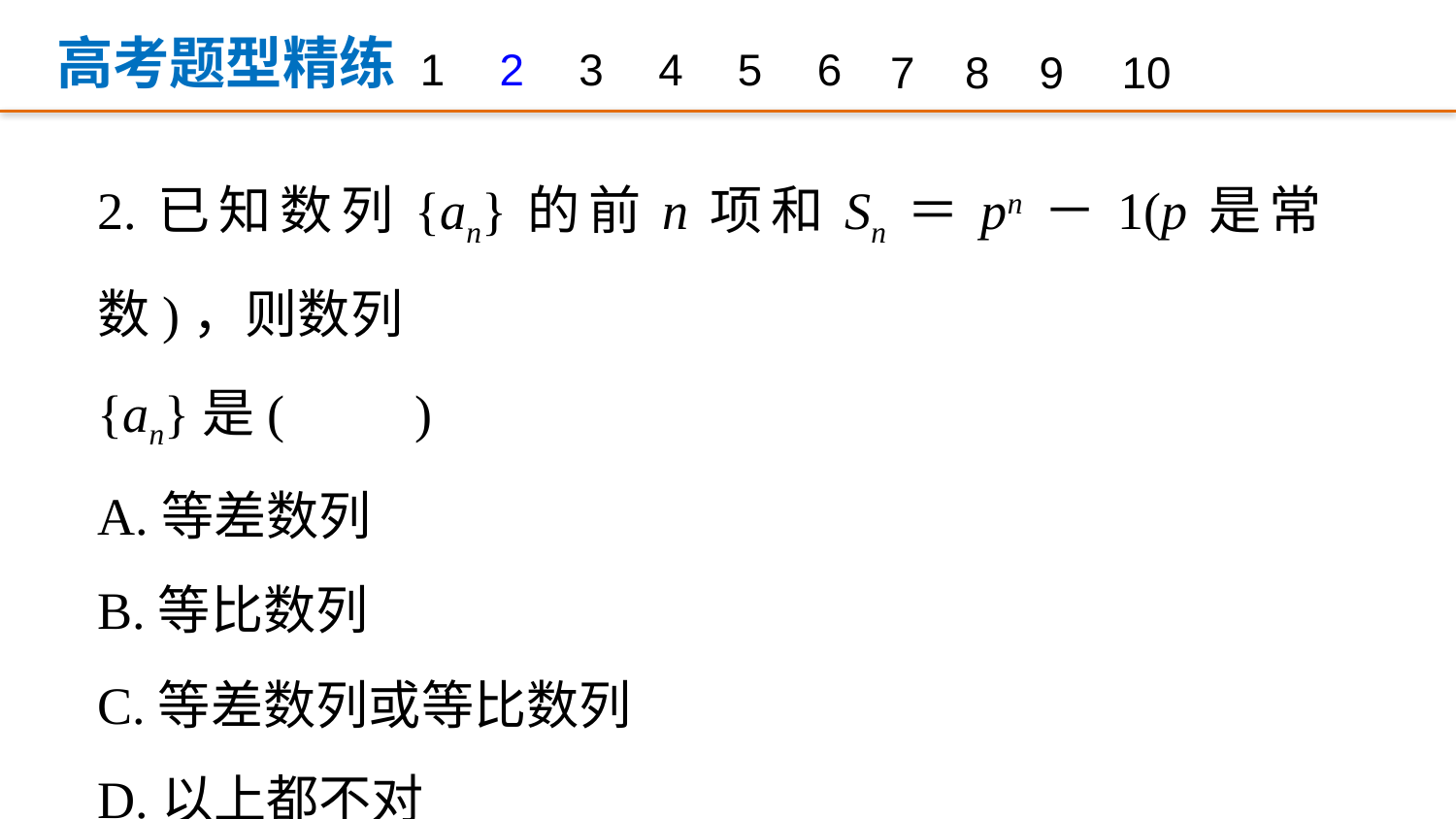

高考题型精练
1
2
3
4
5
6
7
8
9
10
2.已知数列{an}的前n项和Sn＝pn－1(p是常数)，则数列
{an}是(　　)
A.等差数列
B.等比数列
C.等差数列或等比数列
D.以上都不对